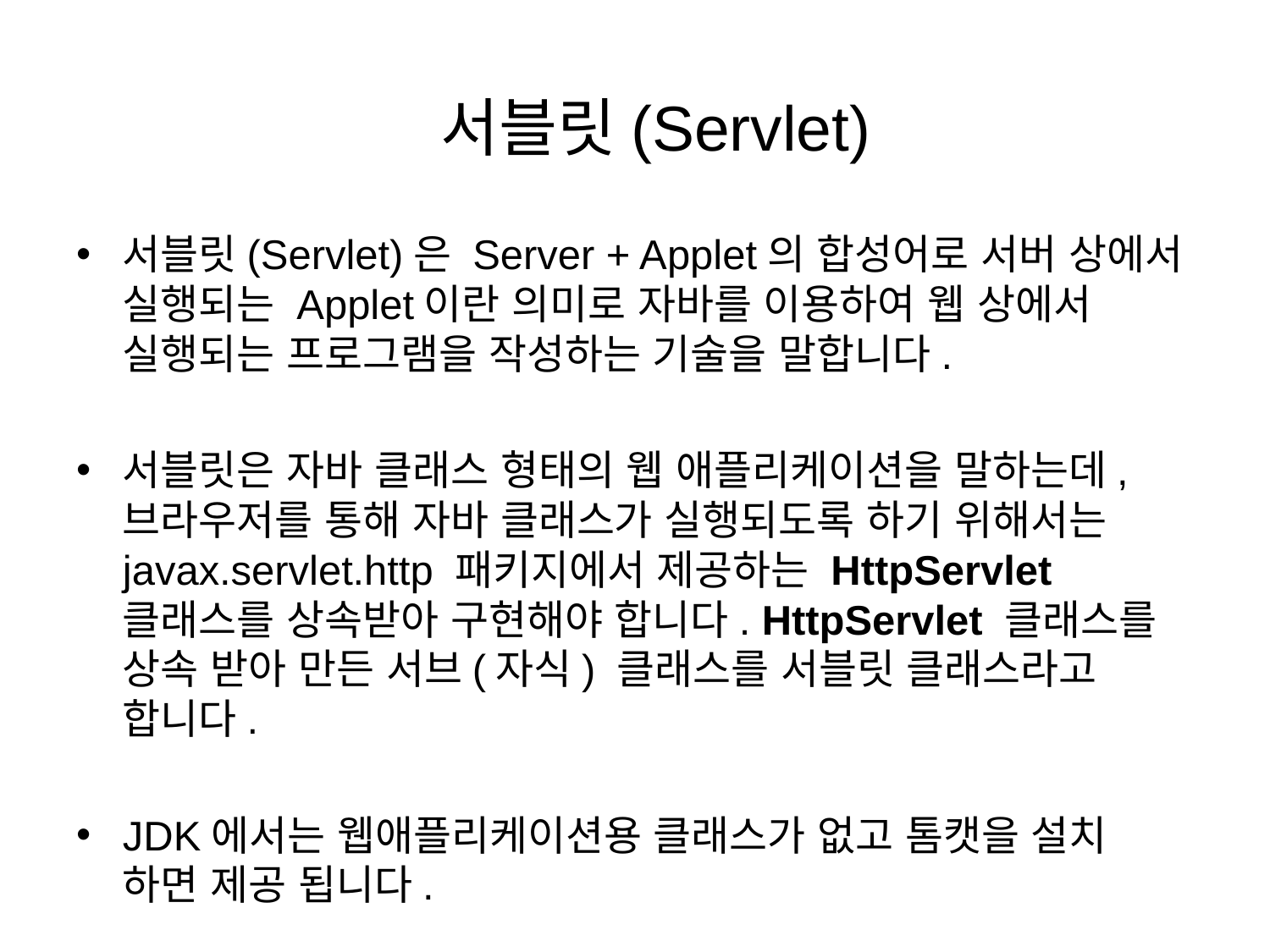

# 서블릿(Servlet)
서블릿(Servlet)은 Server + Applet의 합성어로 서버 상에서 실행되는 Applet이란 의미로 자바를 이용하여 웹 상에서 실행되는 프로그램을 작성하는 기술을 말합니다.

서블릿은 자바 클래스 형태의 웹 애플리케이션을 말하는데, 브라우저를 통해 자바 클래스가 실행되도록 하기 위해서는 javax.servlet.http 패키지에서 제공하는 HttpServlet 클래스를 상속받아 구현해야 합니다. HttpServlet 클래스를 상속 받아 만든 서브(자식) 클래스를 서블릿 클래스라고 합니다.

JDK에서는 웹애플리케이션용 클래스가 없고 톰캣을 설치
하면 제공 됩니다.